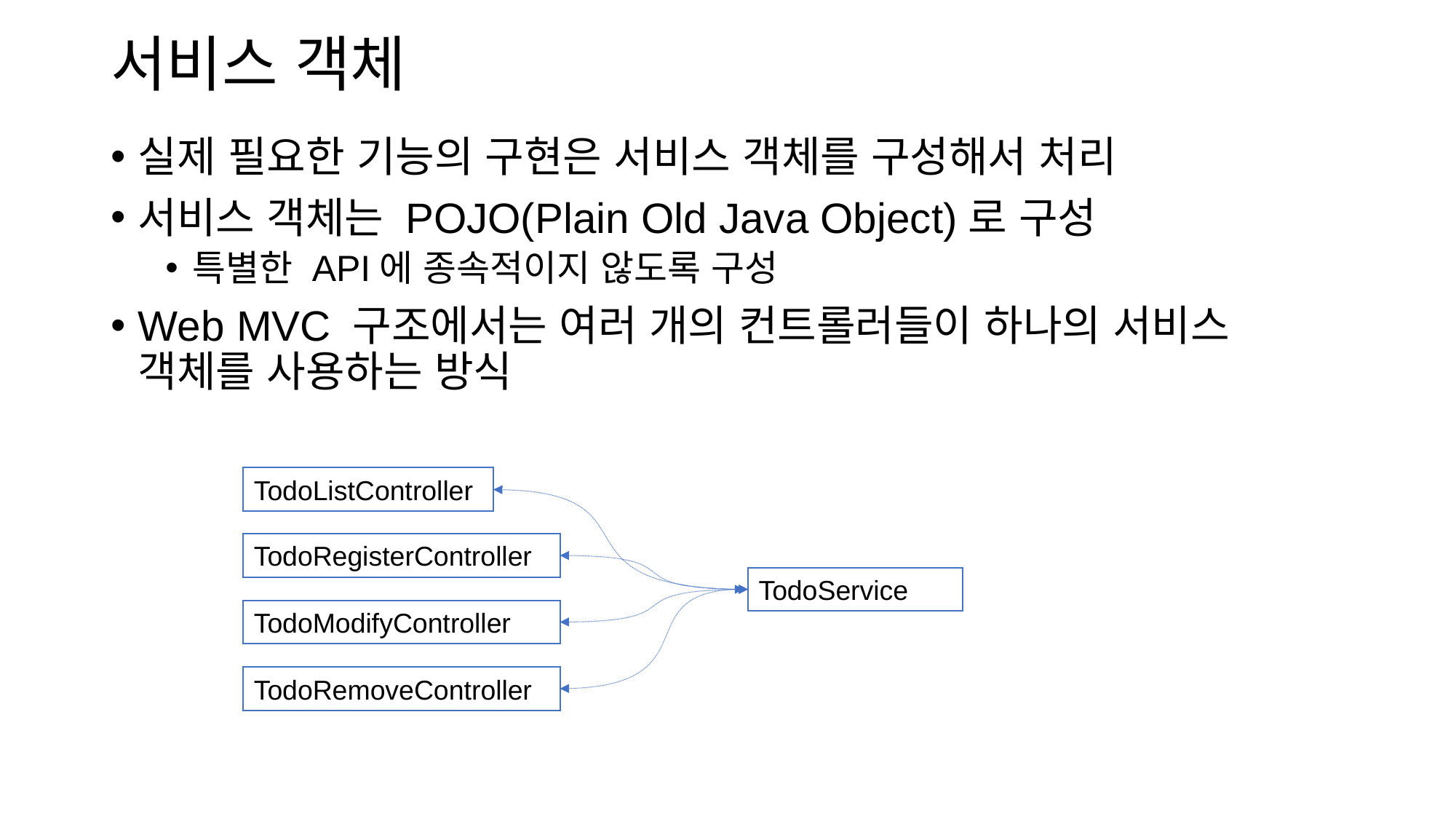

# 서비스 객체
실제 필요한 기능의 구현은 서비스 객체를 구성해서 처리
서비스 객체는 POJO(Plain Old Java Object)로 구성
특별한 API에 종속적이지 않도록 구성
Web MVC 구조에서는 여러 개의 컨트롤러들이 하나의 서비스 객체를 사용하는 방식
TodoListController
TodoRegisterController
TodoService
TodoModifyController
TodoRemoveController